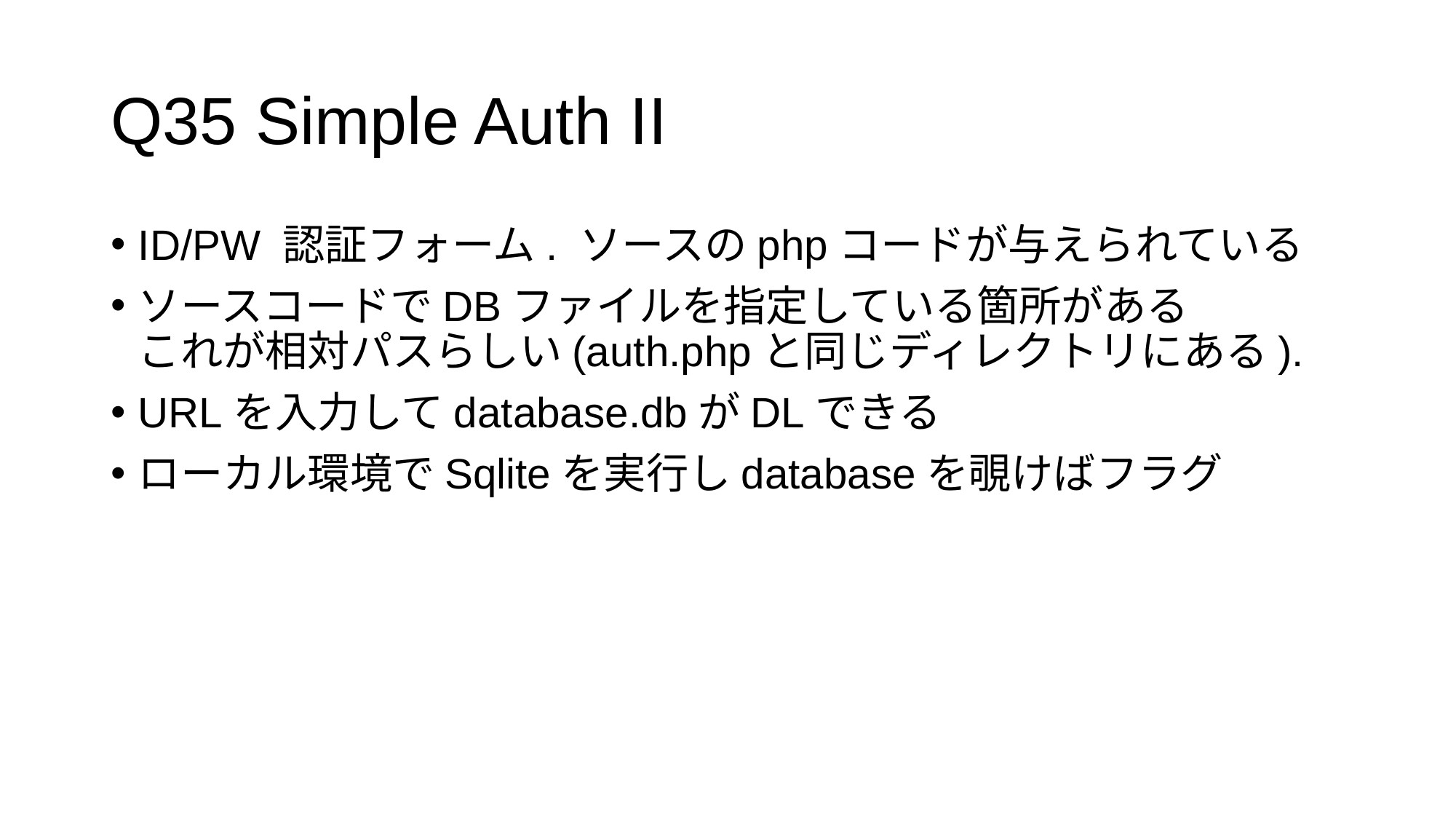

# Q35 Simple Auth II
ID/PW 認証フォーム. ソースのphpコードが与えられている
ソースコードでDBファイルを指定している箇所がある
これが相対パスらしい(auth.phpと同じディレクトリにある).
URLを入力してdatabase.dbがDLできる
ローカル環境でSqliteを実行しdatabaseを覗けばフラグ